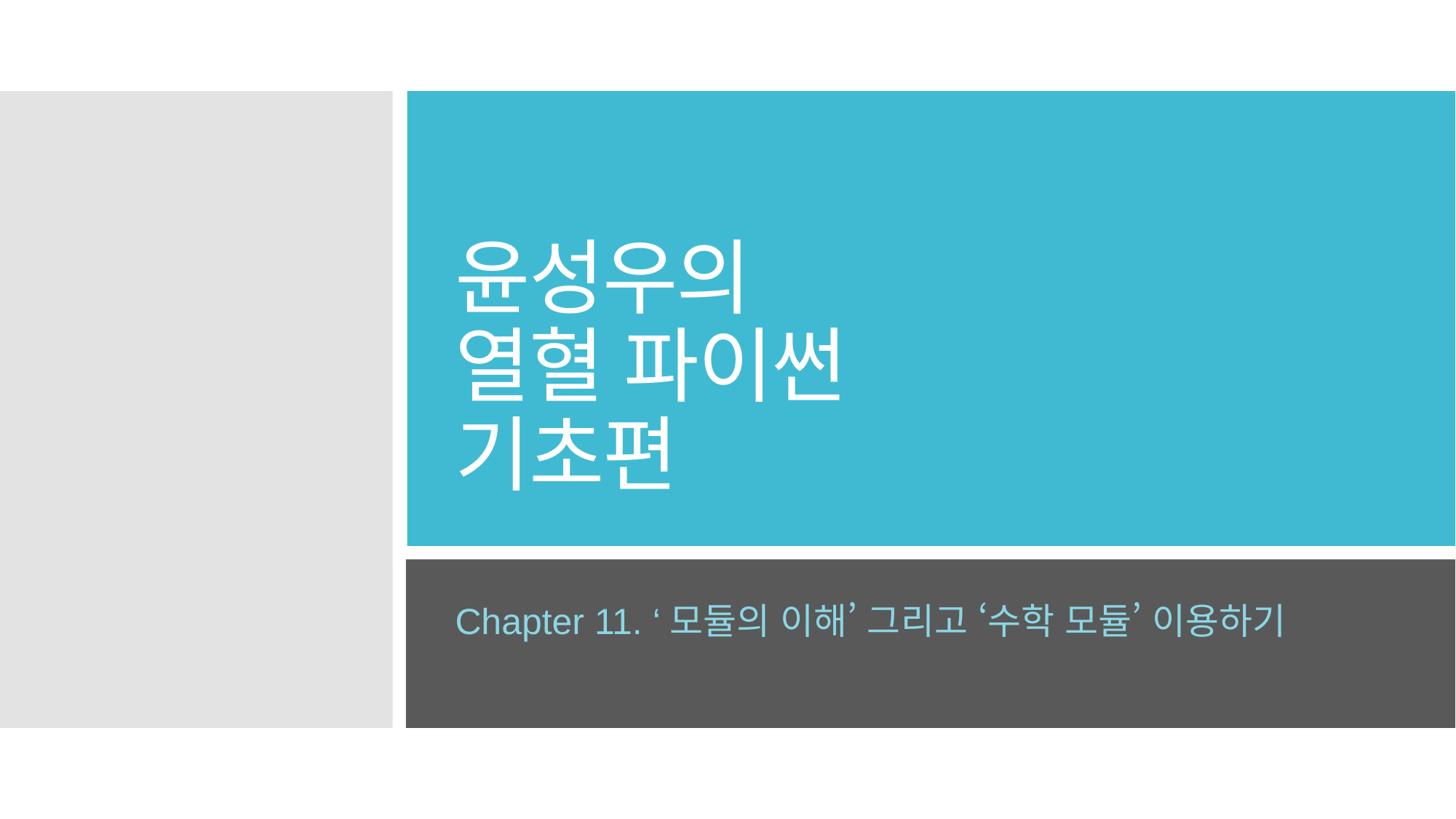

# 윤성우의 열혈 파이썬 기초편

Chapter 11. ‘모듈의 이해’ 그리고 ‘수학 모듈’ 이용하기